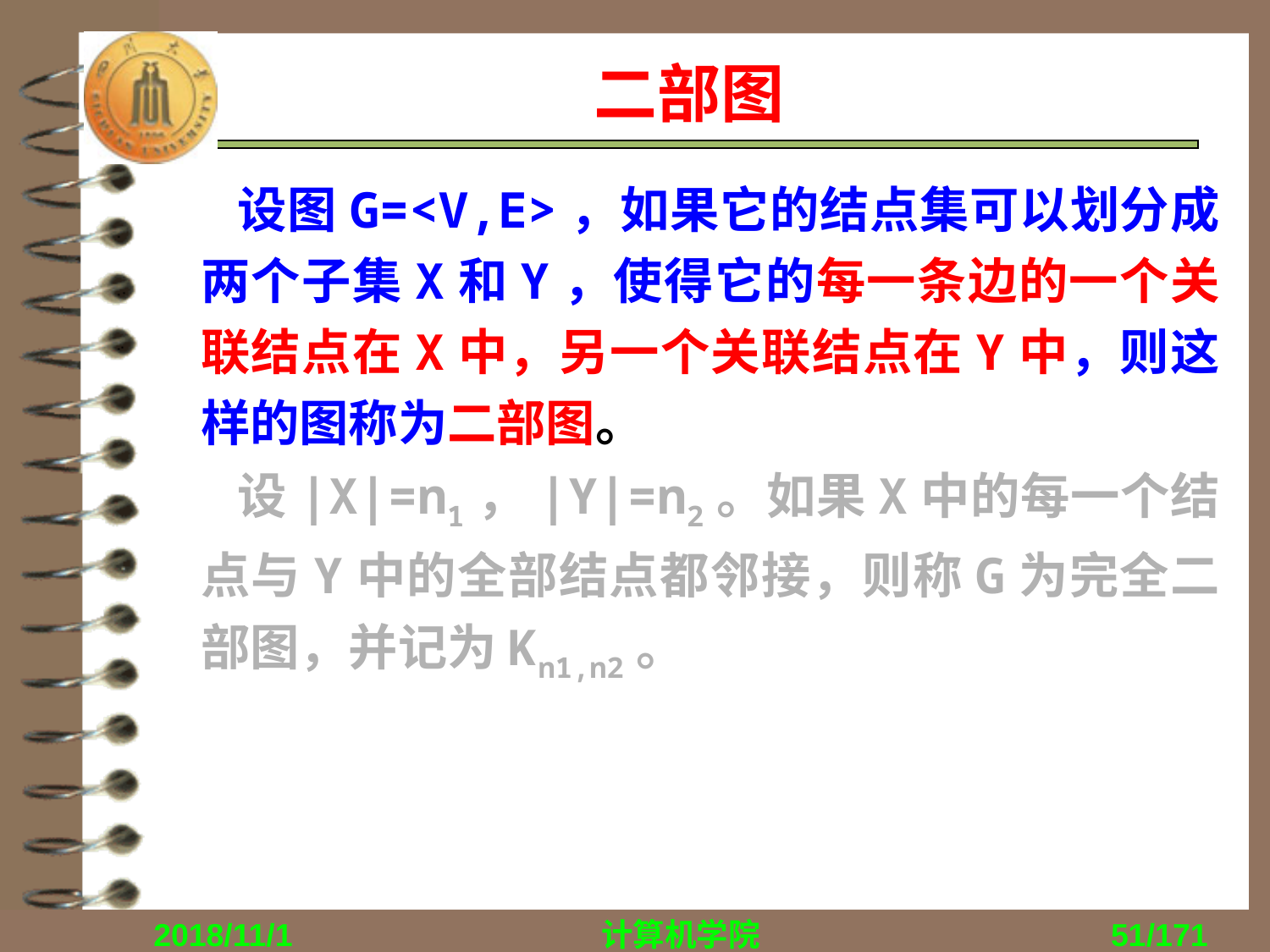

# 二部图
      设图G=<V,E>，如果它的结点集可以划分成两个子集X和Y，使得它的每一条边的一个关联结点在X中，另一个关联结点在Y中，则这样的图称为二部图。
      设|X|=n1，|Y|=n2。如果X中的每一个结点与Y中的全部结点都邻接，则称G为完全二部图，并记为Kn1,n2。
2018/11/1
计算机学院
51/171